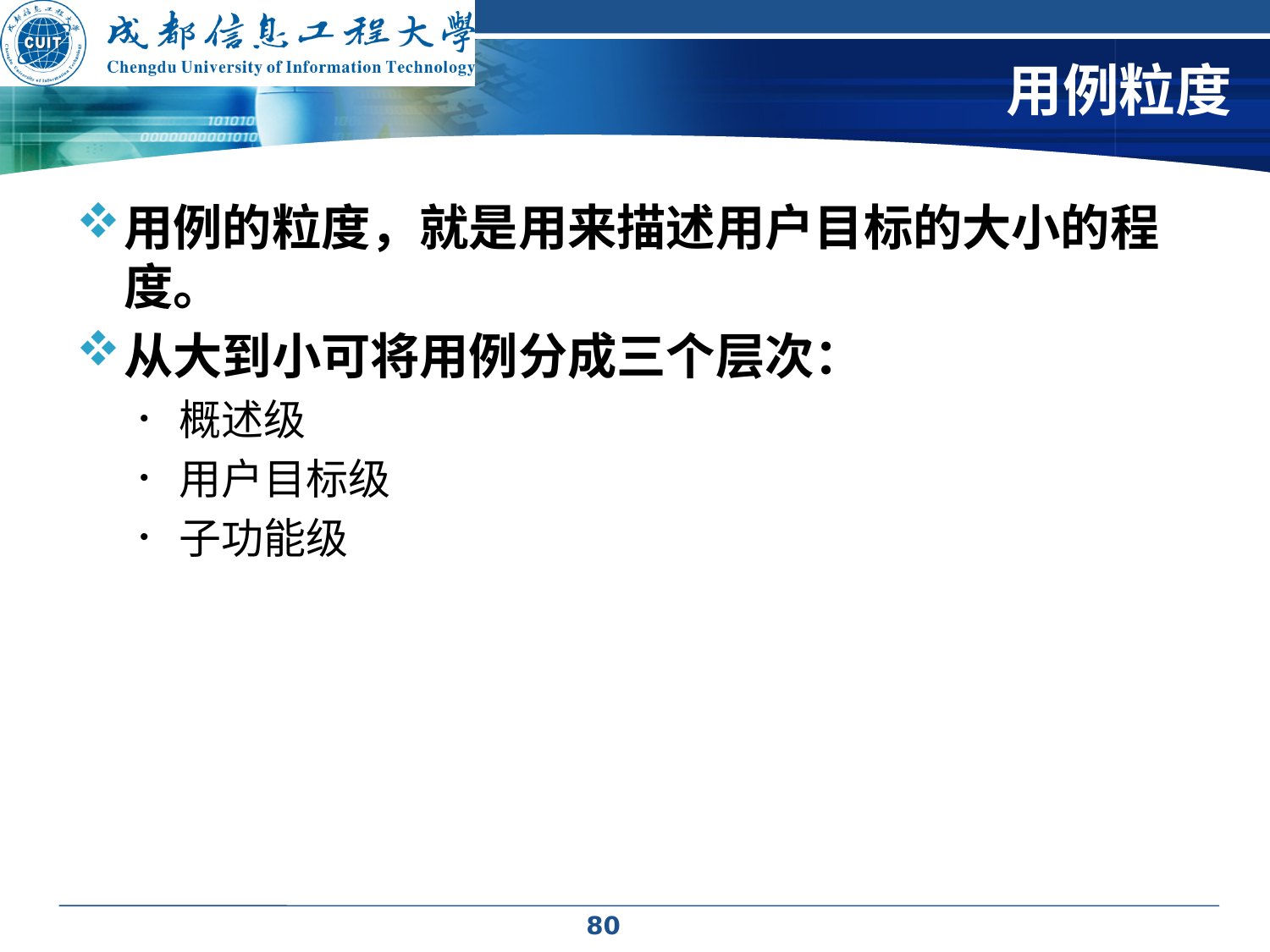

# 用例粒度
用例的粒度，就是用来描述用户目标的大小的程度。
从大到小可将用例分成三个层次：
概述级
用户目标级
子功能级
80